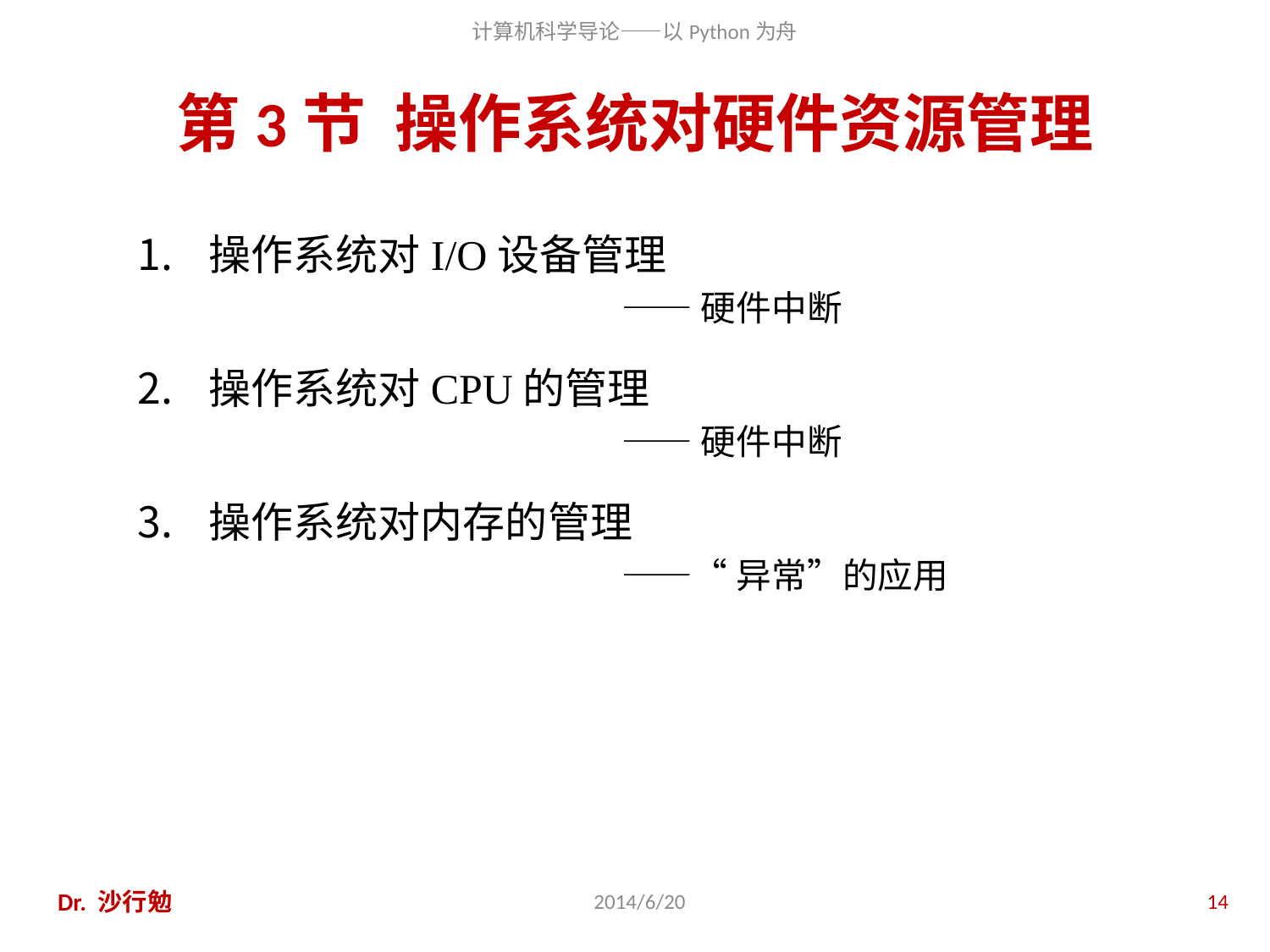

# 第3节  操作系统对硬件资源管理
操作系统对I/O设备管理
			——硬件中断
操作系统对CPU的管理
			——硬件中断
操作系统对内存的管理
			——“异常”的应用
Dr. 沙行勉
2014/6/20
14